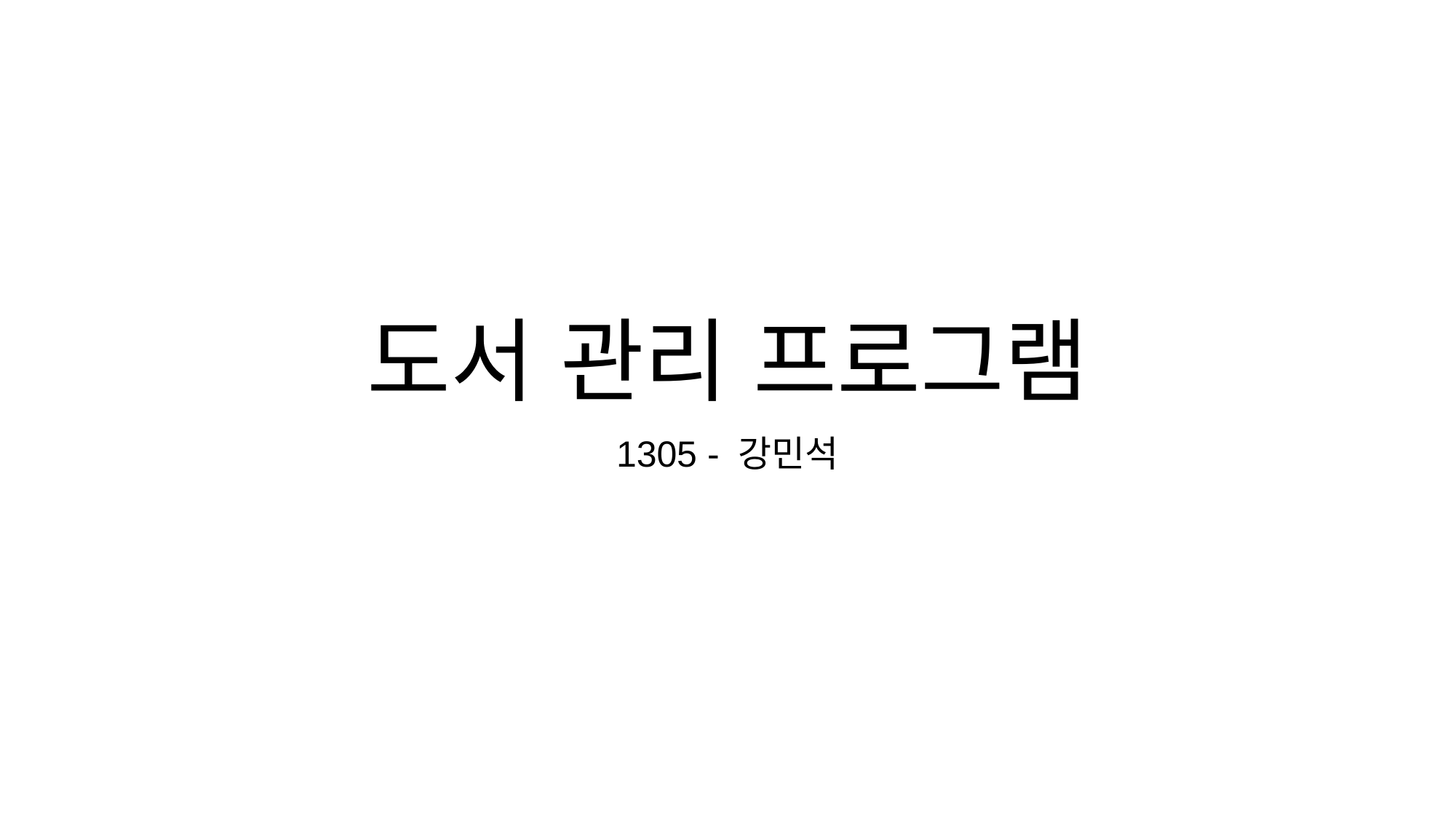

# 도서 관리 프로그램
1305 - 강민석